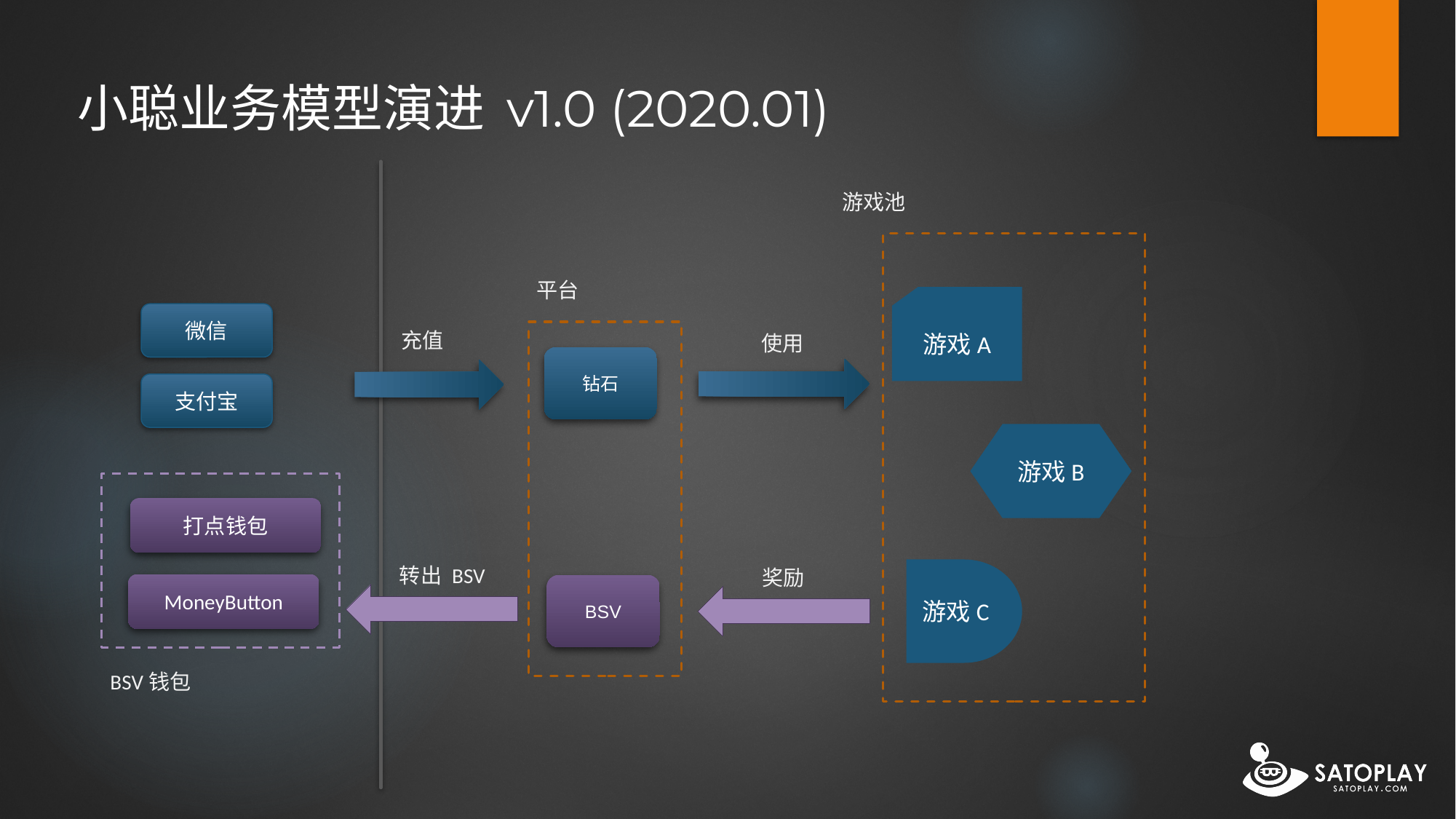

# 小聪业务模型演进 v1.0 (2020.01)
游戏池

平台
游戏A

微信

充值

使用
钻石
支付宝
游戏B

打点钱包

转出 BSV
奖励
游戏C
MoneyButton
BSV
BSV钱包